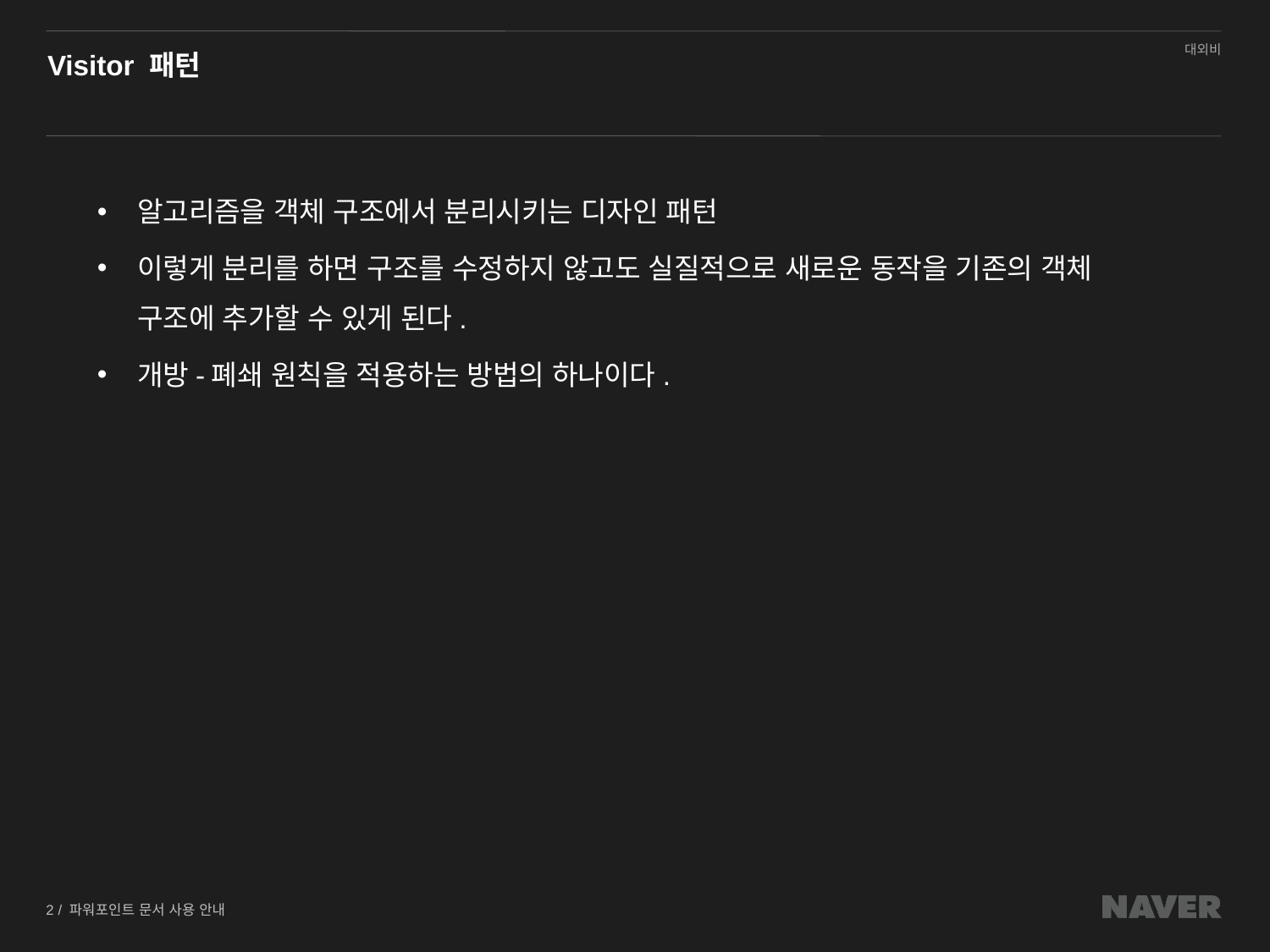

# Visitor 패턴
알고리즘을 객체 구조에서 분리시키는 디자인 패턴
이렇게 분리를 하면 구조를 수정하지 않고도 실질적으로 새로운 동작을 기존의 객체 구조에 추가할 수 있게 된다.
개방-폐쇄 원칙을 적용하는 방법의 하나이다.